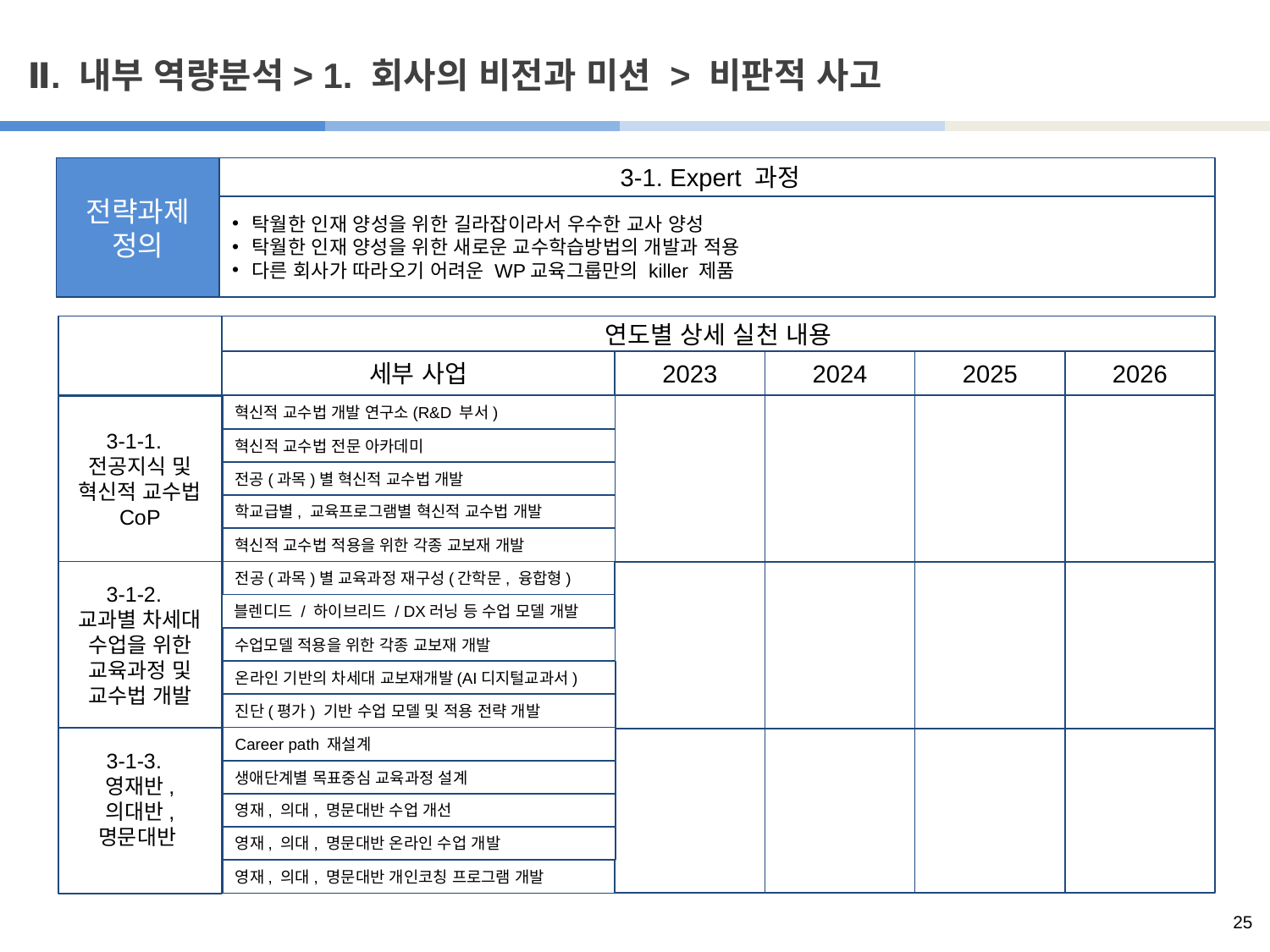

# Ⅱ. 내부 역량분석> 1. 회사의 비전과 미션 > 비판적 사고
3-1. Expert 과정
전략과제
정의
탁월한 인재 양성을 위한 길라잡이라서 우수한 교사 양성
탁월한 인재 양성을 위한 새로운 교수학습방법의 개발과 적용
다른 회사가 따라오기 어려운 WP교육그룹만의 killer 제품

연도별 상세 실천 내용
세부 사업
2023
2024
2025
2026

3-1-1.
전공지식 및 혁신적 교수법 CoP
혁신적 교수법 개발 연구소(R&D 부서)
혁신적 교수법 전문 아카데미
전공(과목)별 혁신적 교수법 개발
학교급별, 교육프로그램별 혁신적 교수법 개발
혁신적 교수법 적용을 위한 각종 교보재 개발
전공(과목)별 교육과정 재구성(간학문, 융합형)
3-1-2.
교과별 차세대 수업을 위한 교육과정 및 교수법 개발

블렌디드 / 하이브리드 / DX러닝 등 수업 모델 개발
수업모델 적용을 위한 각종 교보재 개발
온라인 기반의 차세대 교보재개발(AI디지털교과서)
진단(평가) 기반 수업 모델 및 적용 전략 개발
Career path 재설계
3-1-3.
영재반, 의대반, 명문대반

생애단계별 목표중심 교육과정 설계
영재, 의대, 명문대반 수업 개선
영재, 의대, 명문대반 온라인 수업 개발
영재, 의대, 명문대반 개인코칭 프로그램 개발
25